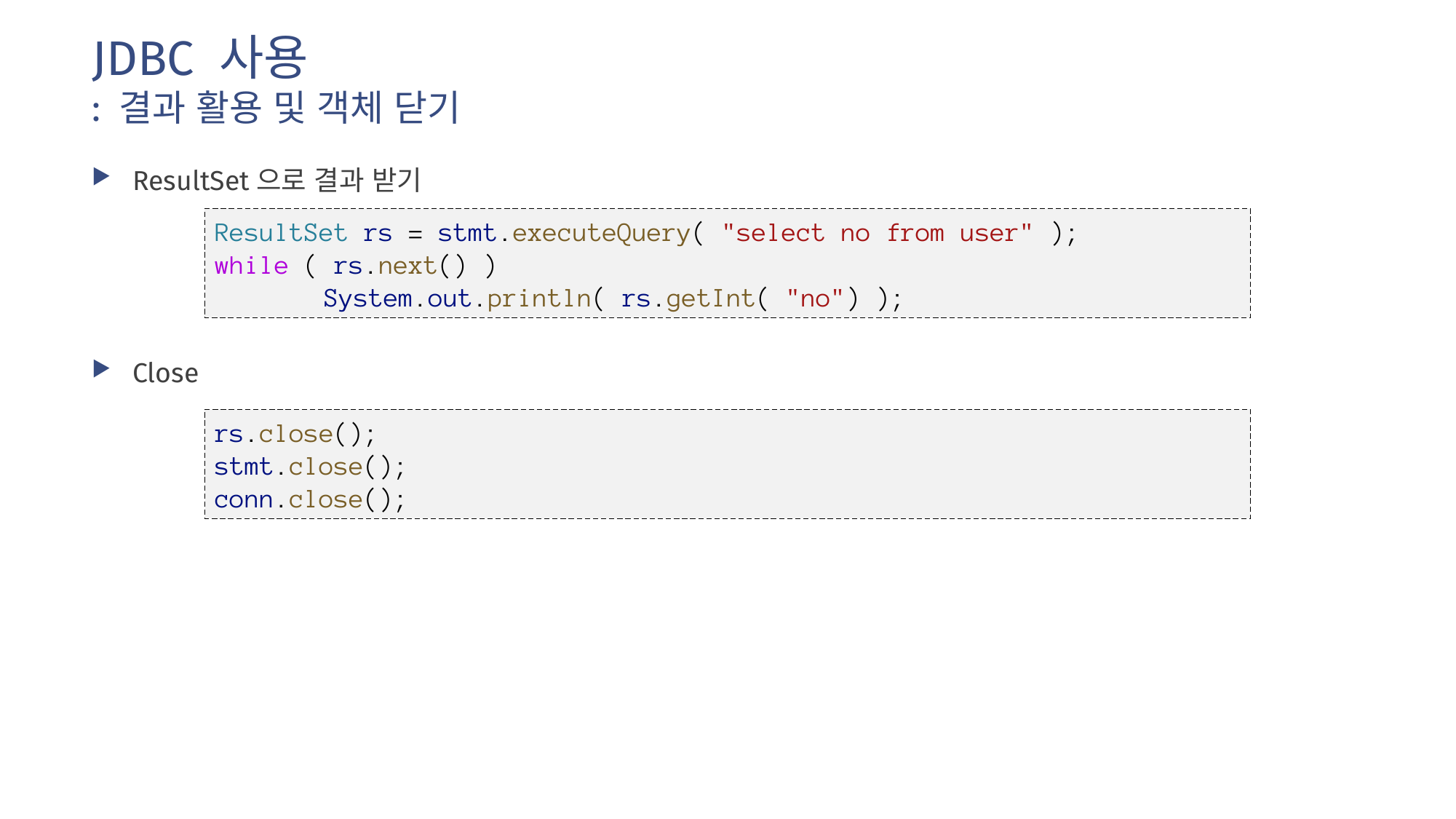

# JDBC 사용 : 결과 활용 및 객체 닫기
ResultSet으로 결과 받기

Close
ResultSet rs = stmt.executeQuery( "select no from user" );
while ( rs.next() )
	System.out.println( rs.getInt( "no") );
rs.close();
stmt.close();
conn.close();